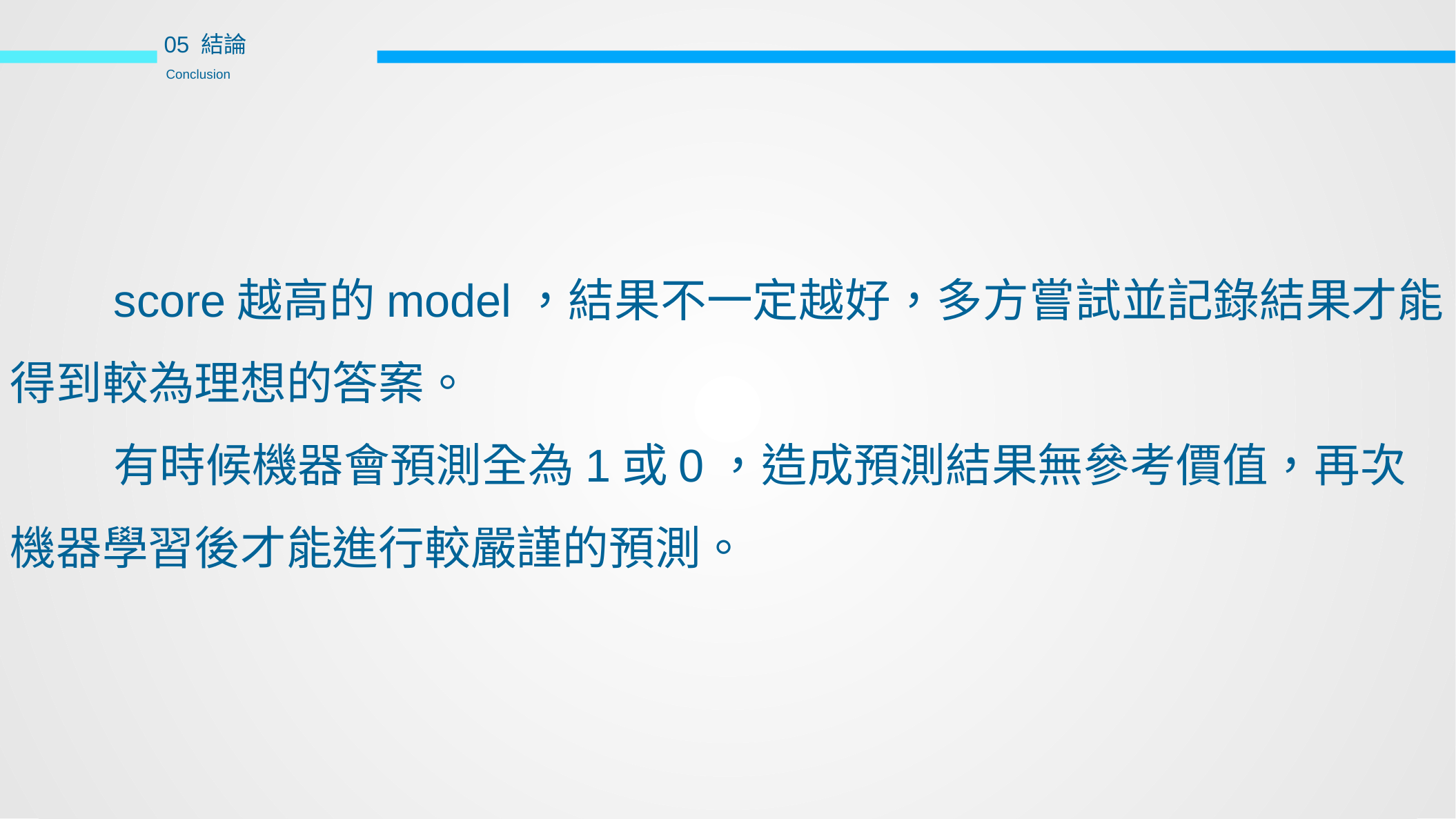

05 結論

Conclusion
	score越高的model，結果不一定越好，多方嘗試並記錄結果才能得到較為理想的答案。
	有時候機器會預測全為1或0，造成預測結果無參考價值，再次機器學習後才能進行較嚴謹的預測。